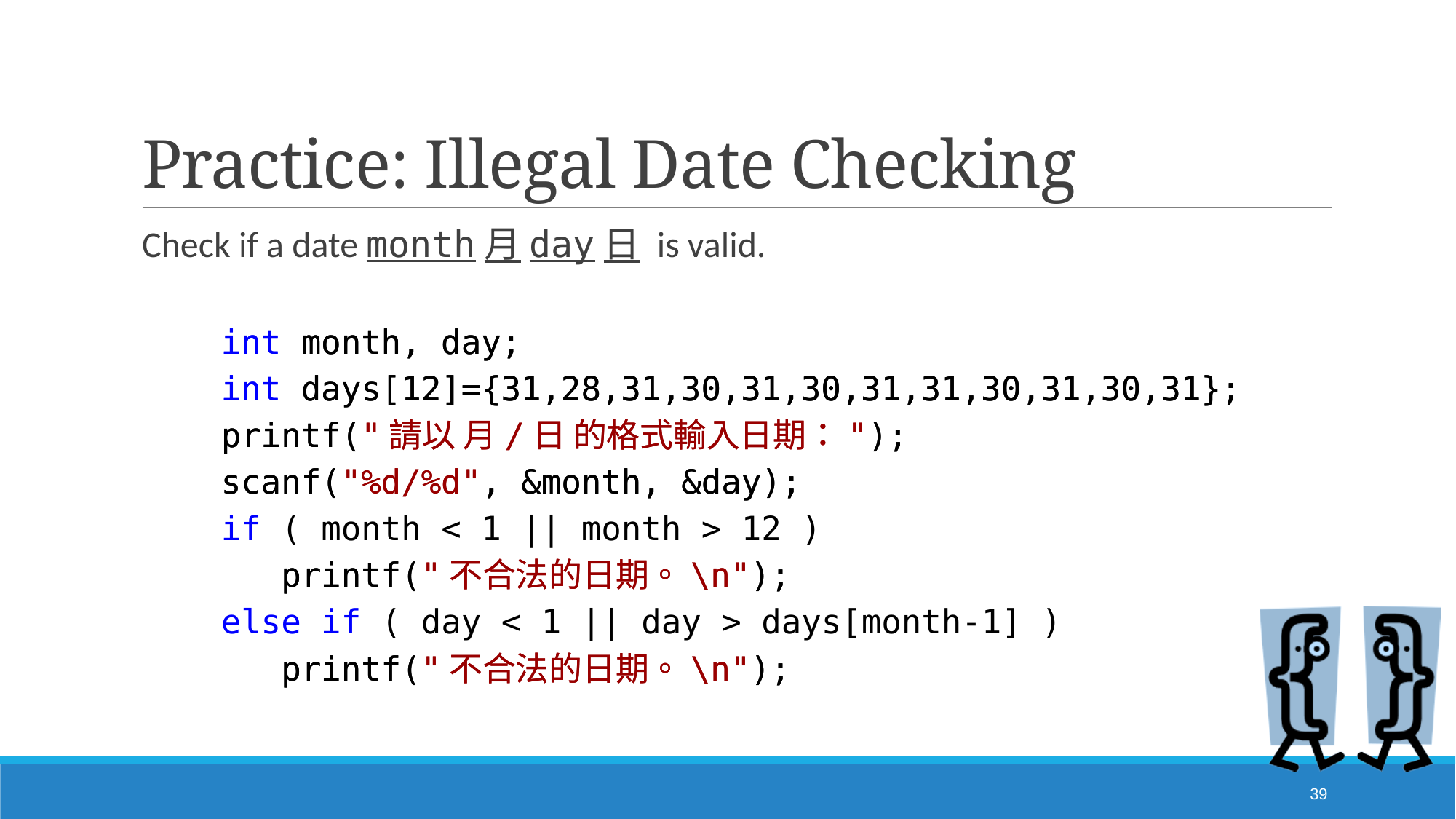

# Practice: Illegal Date Checking
Check if a date month月day日 is valid.
int month, day;
int days[12]={31,28,31,30,31,30,31,31,30,31,30,31};
printf("請以 月/日 的格式輸入日期：");
scanf("%d/%d", &month, &day);
if ( month < 1 || month > 12 )
   printf("不合法的日期。\n");
else if ( day < 1 || day > days[month-1] )
   printf("不合法的日期。\n");
int month, day;
int days[12]={31,28,31,30,31,30,31,31,30,31,30,31};
printf("請以 月/日 的格式輸入日期：");
scanf("%d/%d", &month, &day);
if (         month ??        )
   printf("不合法的日期。\n");
else if (             day ??             )
   printf("不合法的日期。\n");

39